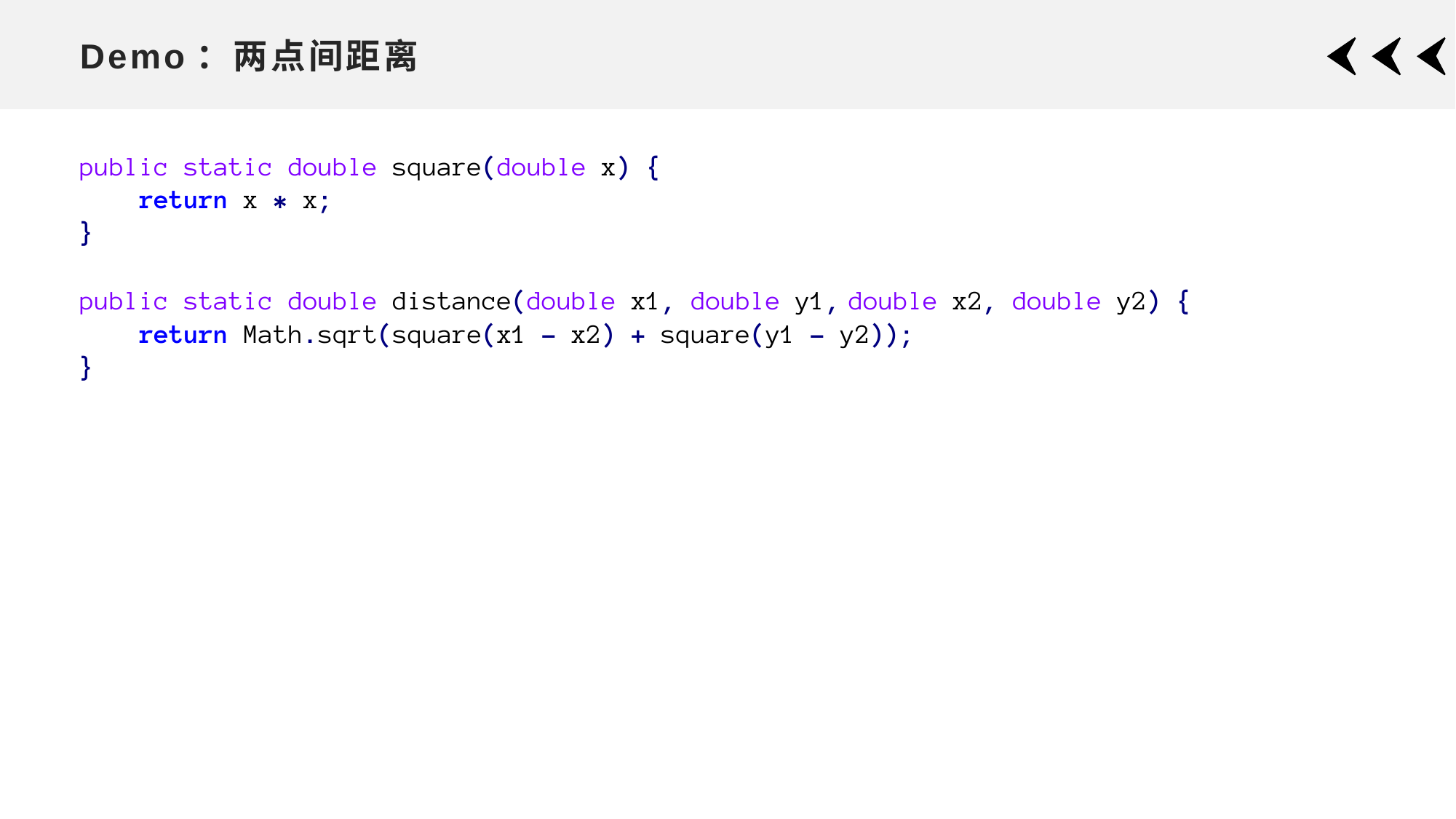

# Demo：两点间距离
public static double square(double x) {
    return x * x;
}

public static double distance(double x1, double y1, double x2, double y2) {
    return Math.sqrt(square(x1 - x2) + square(y1 - y2));
}